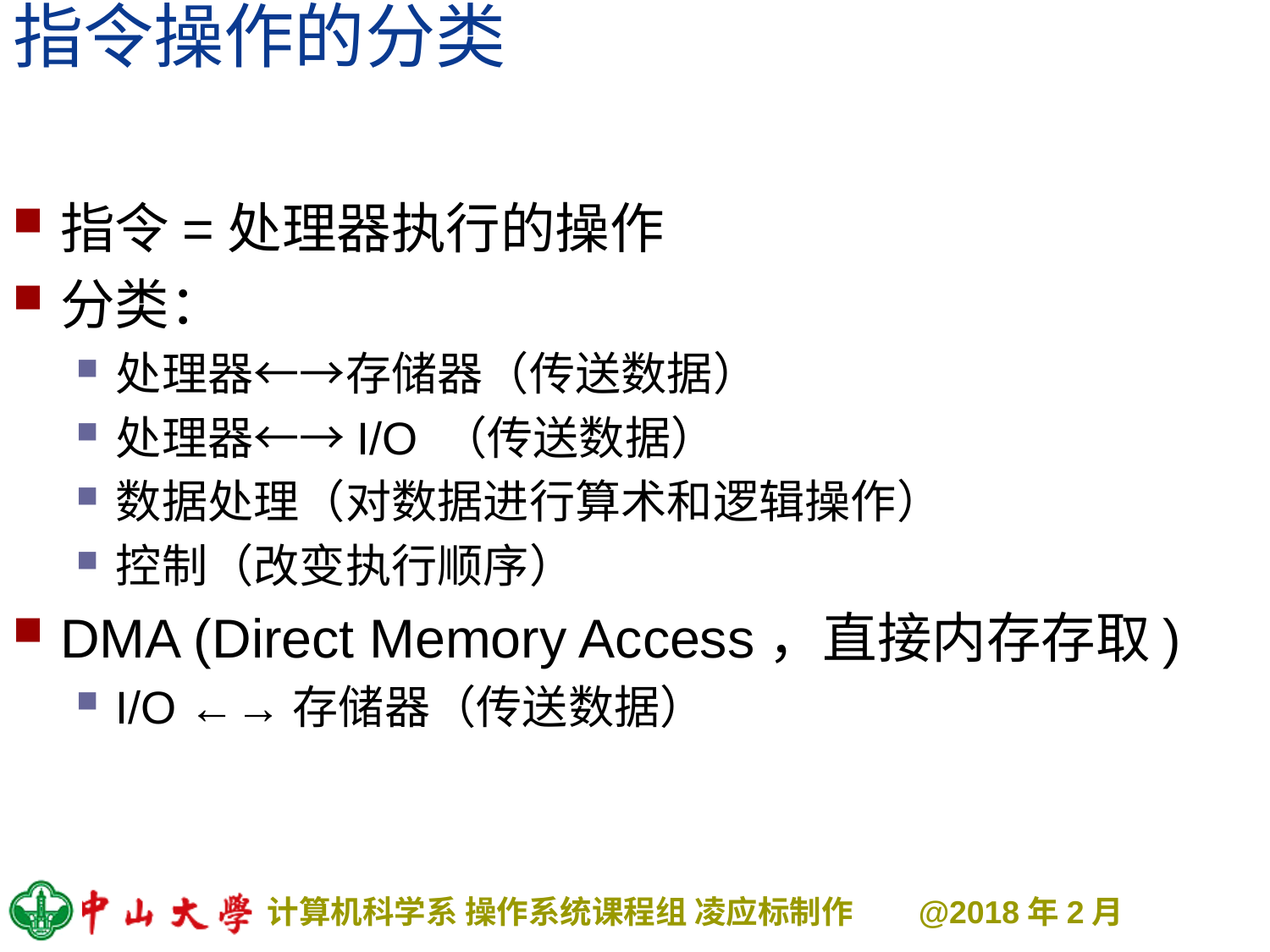

# 指令操作的分类
指令=处理器执行的操作
分类：
处理器←→存储器（传送数据）
处理器←→I/O （传送数据）
数据处理（对数据进行算术和逻辑操作）
控制（改变执行顺序）
DMA (Direct Memory Access，直接内存存取)
I/O ←→存储器（传送数据）